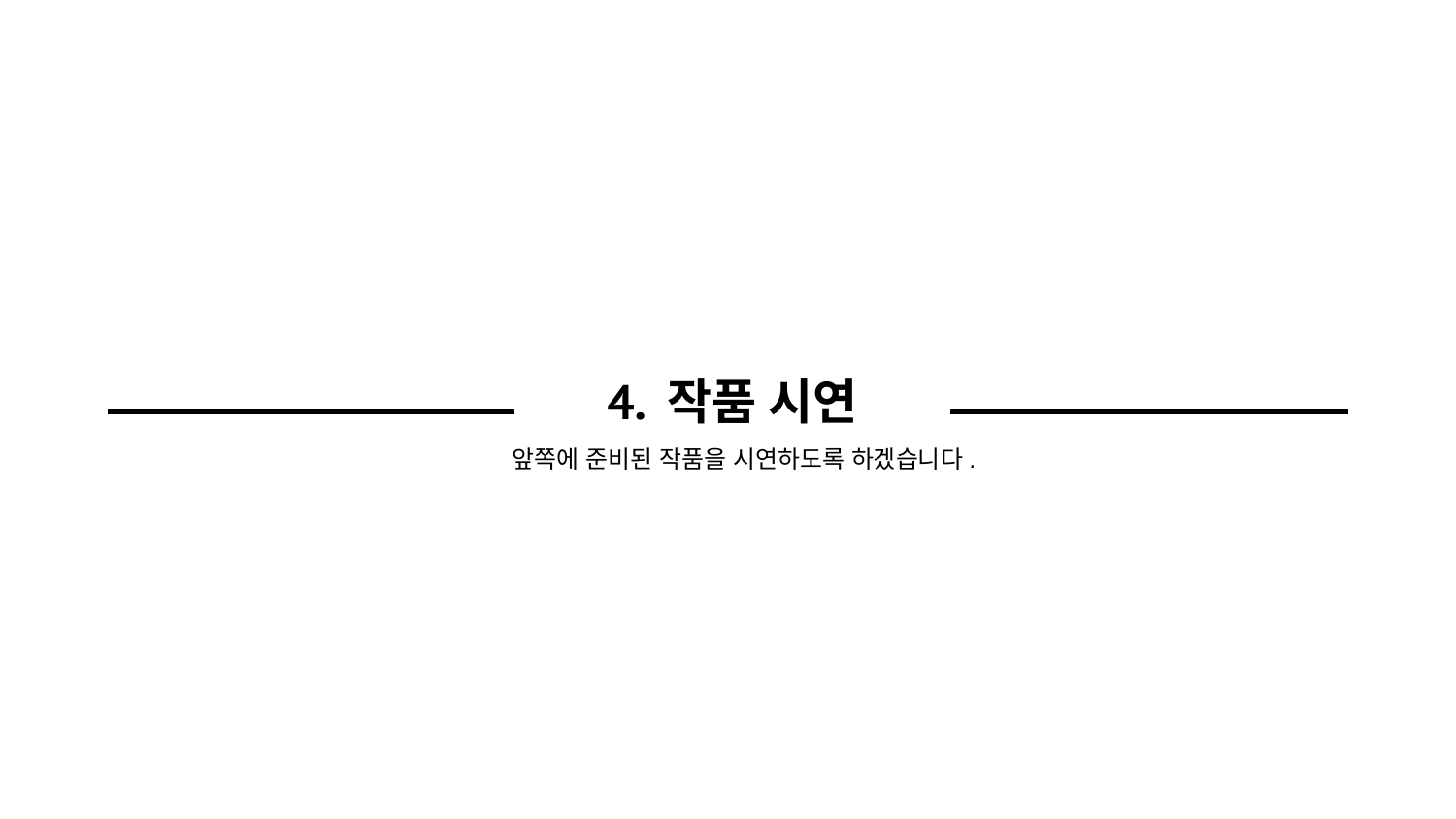

4. 작품 시연
앞쪽에 준비된 작품을 시연하도록 하겠습니다.